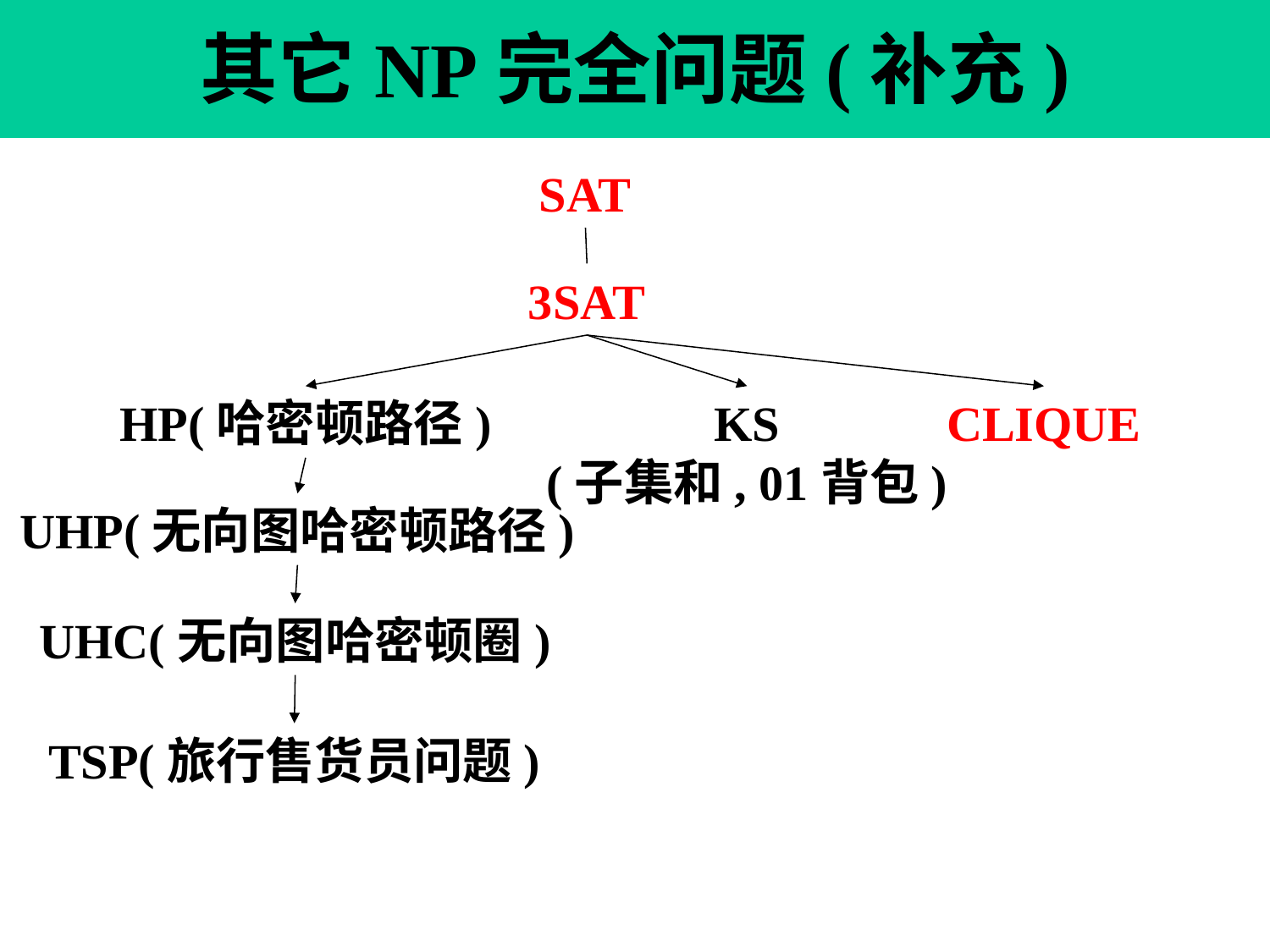

# 其它NP完全问题(补充)
SAT
3SAT
HP(哈密顿路径)
KS
(子集和, 01背包)
CLIQUE
UHP(无向图哈密顿路径)
UHC(无向图哈密顿圈)
TSP(旅行售货员问题)